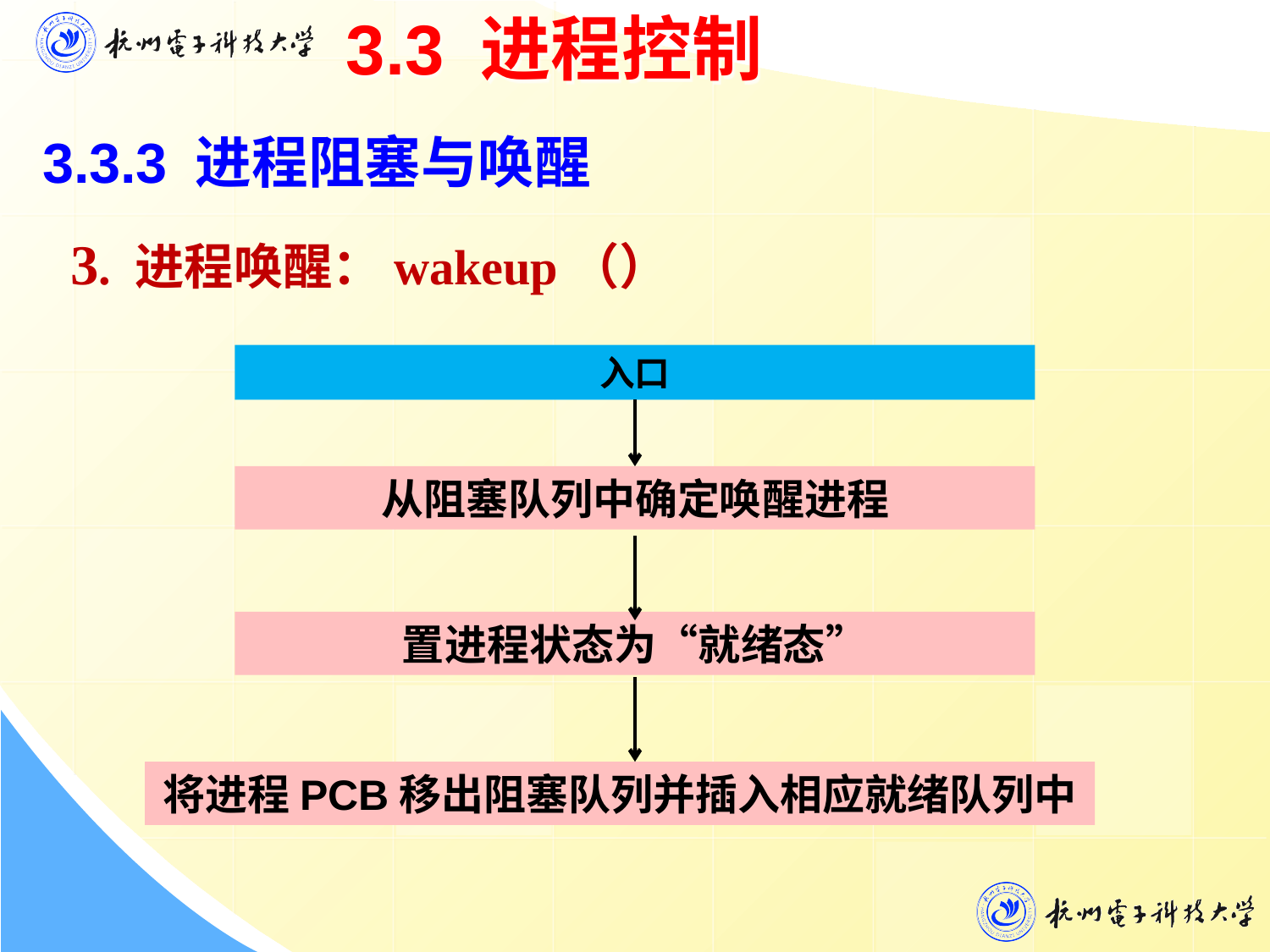

3.3 进程控制
3.3.3 进程阻塞与唤醒
  3. 进程唤醒：wakeup（）
入口
从阻塞队列中确定唤醒进程
置进程状态为“就绪态”
将进程PCB移出阻塞队列并插入相应就绪队列中